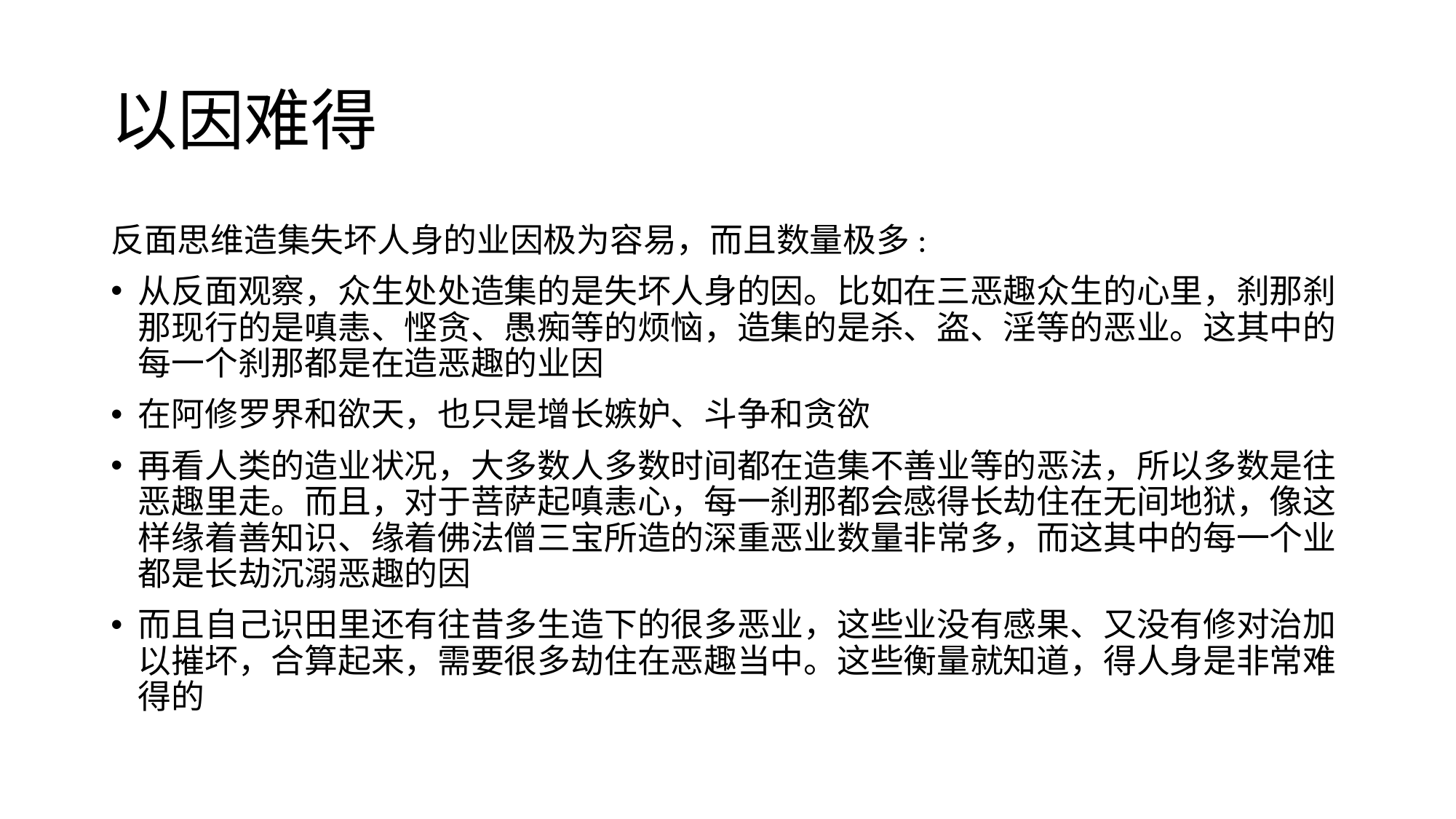

# 以因难得
反面思维造集失坏人身的业因极为容易，而且数量极多:
从反面观察，众生处处造集的是失坏人身的因。比如在三恶趣众生的心里，刹那刹那现行的是嗔恚、悭贪、愚痴等的烦恼，造集的是杀、盗、淫等的恶业。这其中的每一个刹那都是在造恶趣的业因
在阿修罗界和欲天，也只是增长嫉妒、斗争和贪欲
再看人类的造业状况，大多数人多数时间都在造集不善业等的恶法，所以多数是往恶趣里走。而且，对于菩萨起嗔恚心，每一刹那都会感得长劫住在无间地狱，像这样缘着善知识、缘着佛法僧三宝所造的深重恶业数量非常多，而这其中的每一个业都是长劫沉溺恶趣的因
而且自己识田里还有往昔多生造下的很多恶业，这些业没有感果、又没有修对治加以摧坏，合算起来，需要很多劫住在恶趣当中。这些衡量就知道，得人身是非常难得的